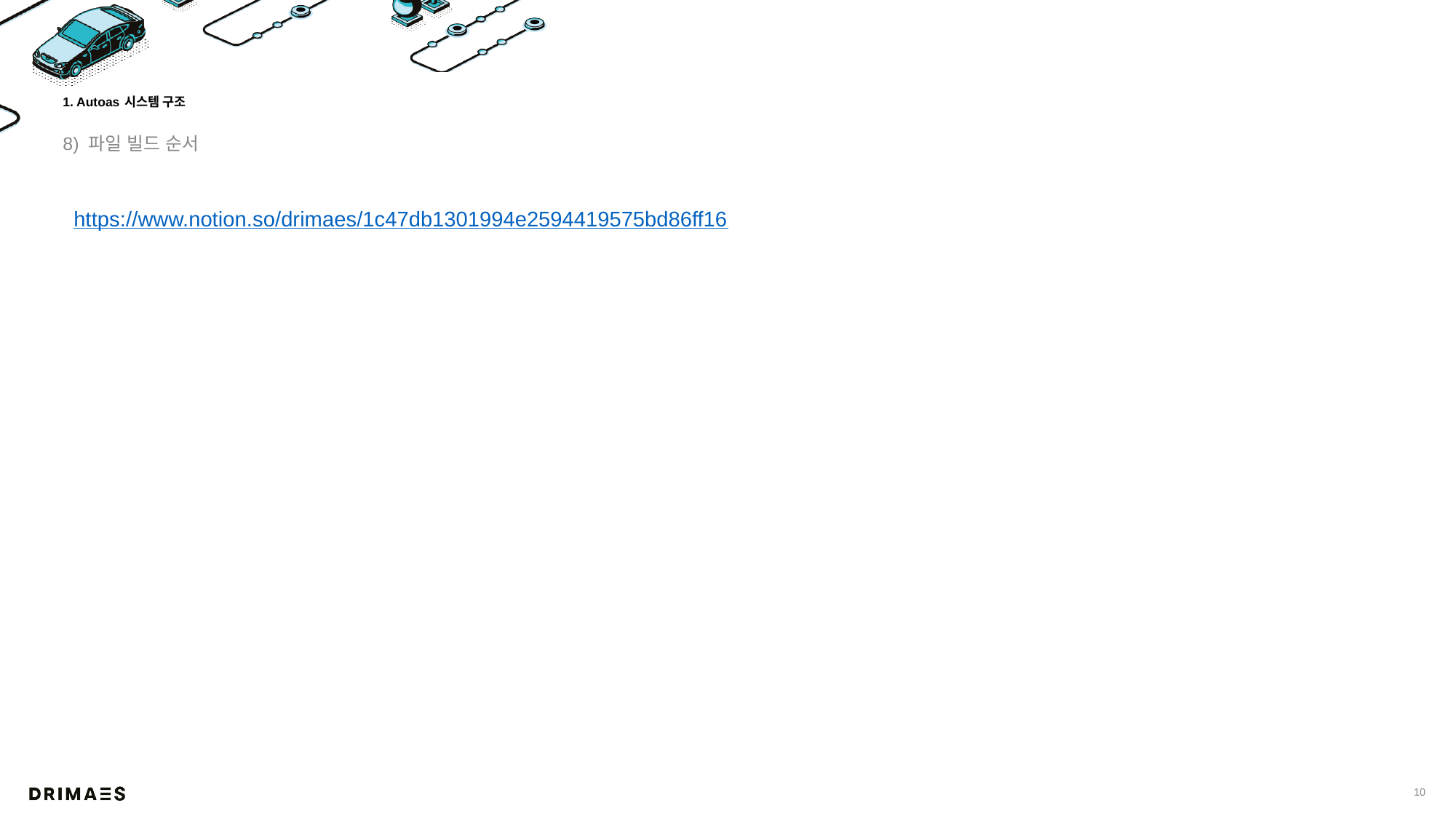

# 1. Autoas 시스템 구조
8) 파일 빌드 순서
https://www.notion.so/drimaes/1c47db1301994e2594419575bd86ff16